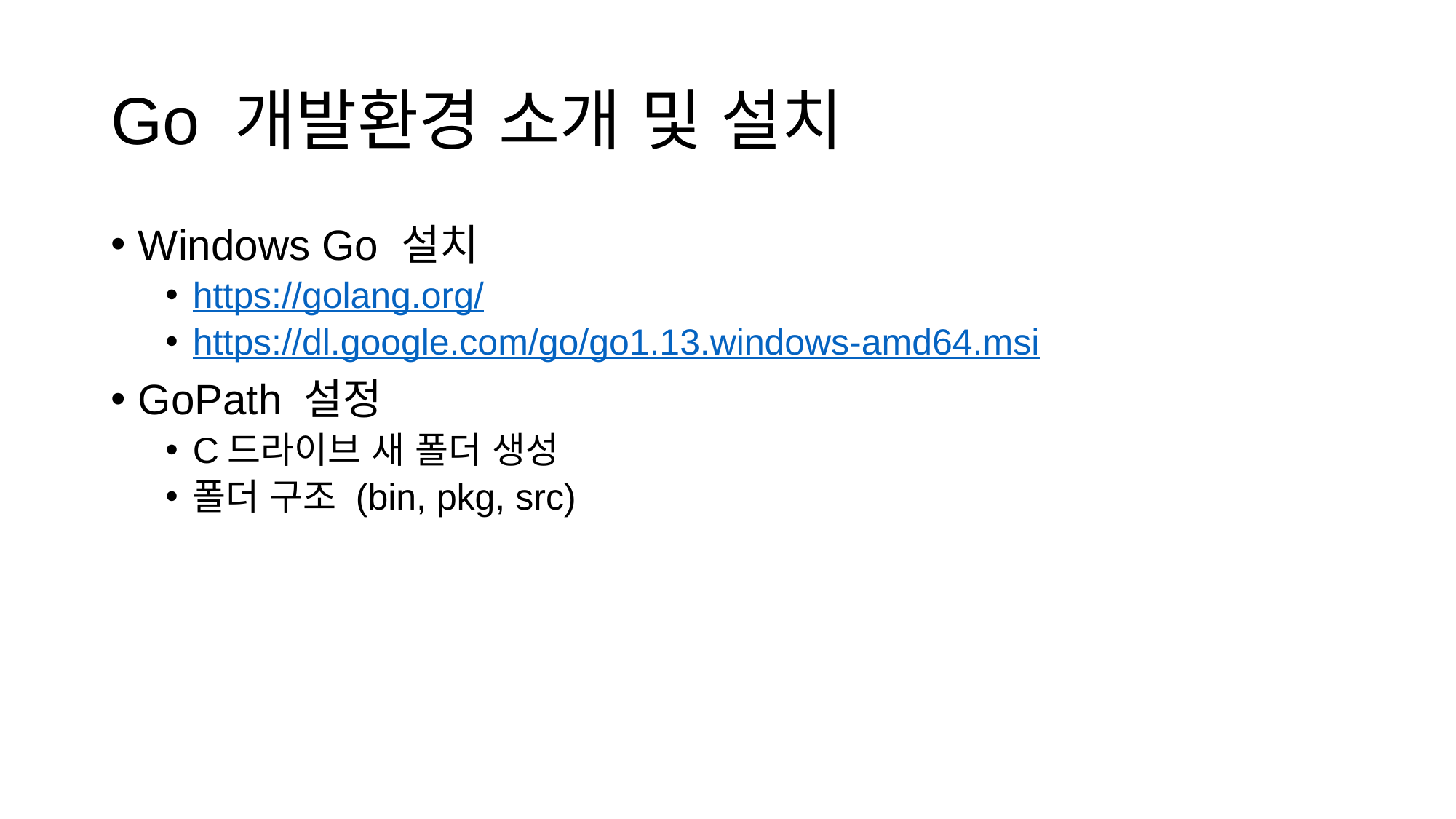

# Go 개발환경 소개 및 설치
Windows Go 설치
https://golang.org/
https://dl.google.com/go/go1.13.windows-amd64.msi
GoPath 설정
C드라이브 새 폴더 생성
폴더 구조 (bin, pkg, src)